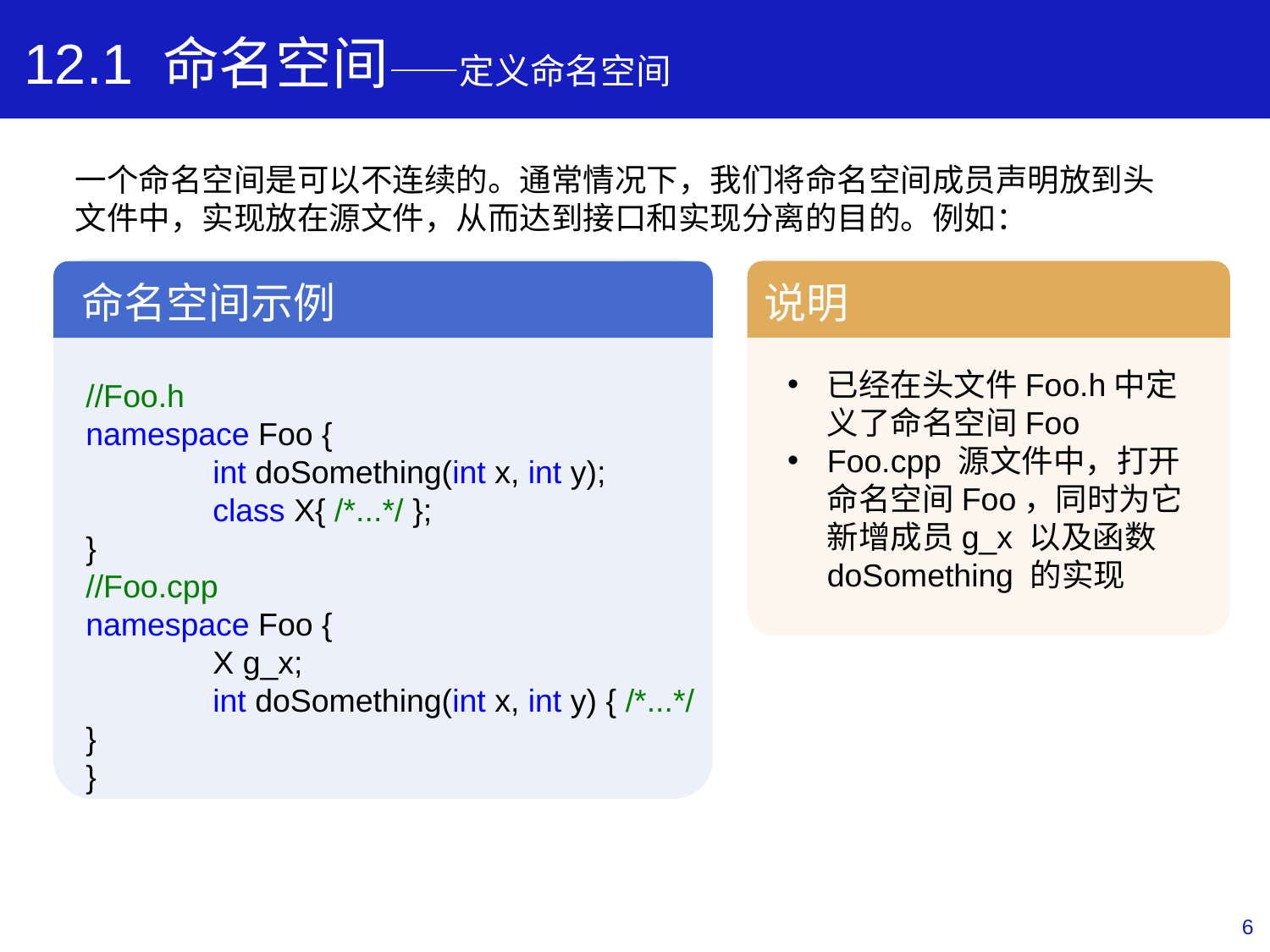

12.1 命名空间——定义命名空间
一个命名空间是可以不连续的。通常情况下，我们将命名空间成员声明放到头文件中，实现放在源文件，从而达到接口和实现分离的目的。例如：

命名空间示例

说明
已经在头文件Foo.h中定义了命名空间Foo
Foo.cpp 源文件中，打开命名空间Foo，同时为它新增成员g_x 以及函数doSomething 的实现
//Foo.h
namespace Foo {
	int doSomething(int x, int y);
	class X{ /*...*/ };
}
//Foo.cpp
namespace Foo {
	X g_x;
	int doSomething(int x, int y) { /*...*/ }
}
6